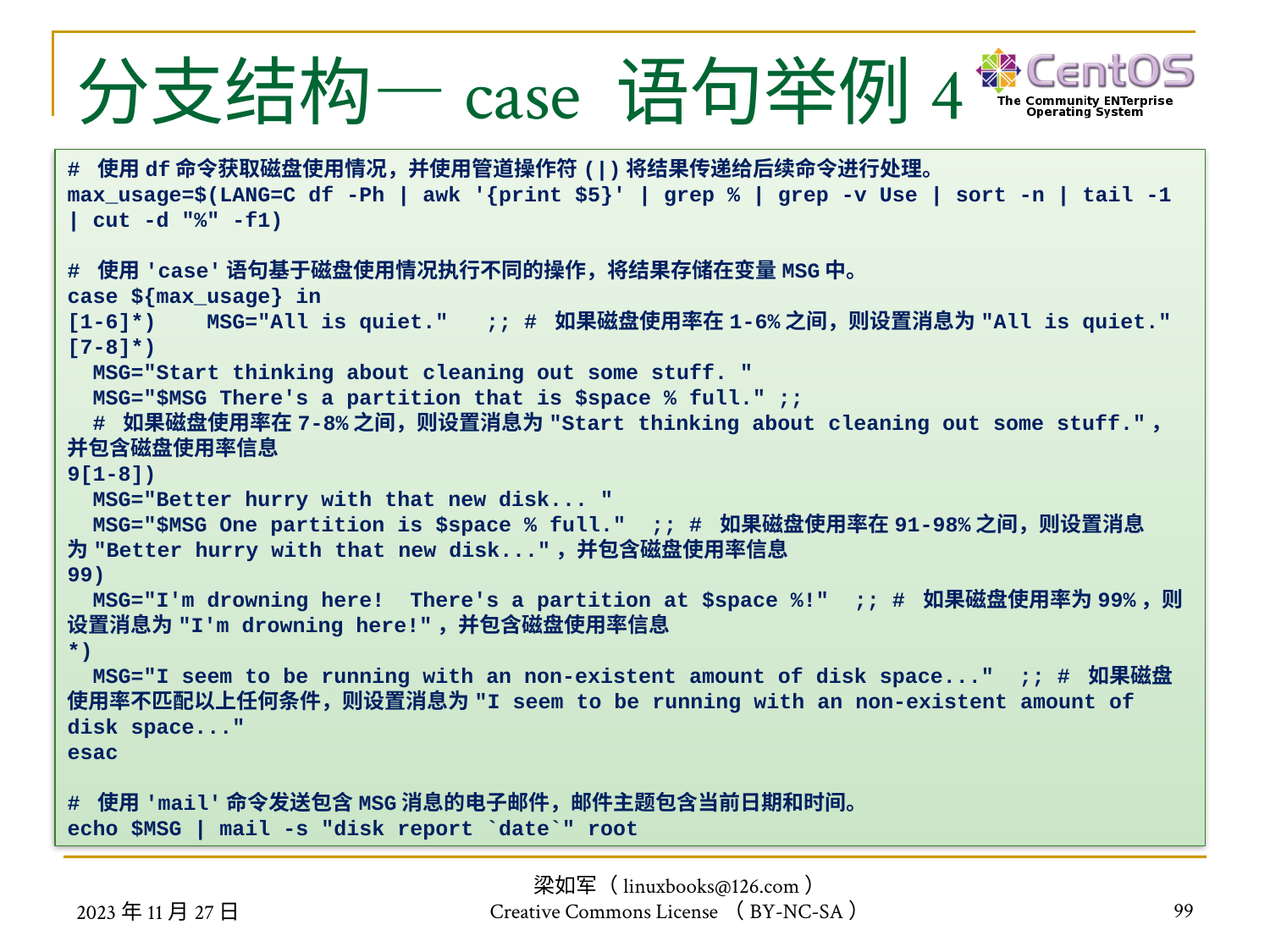

# 分支结构—case 语句举例4
# 使用df命令获取磁盘使用情况，并使用管道操作符(|)将结果传递给后续命令进行处理。
max_usage=$(LANG=C df -Ph | awk '{print $5}' | grep % | grep -v Use | sort -n | tail -1 | cut -d "%" -f1)

# 使用'case'语句基于磁盘使用情况执行不同的操作，将结果存储在变量MSG中。
case ${max_usage} in
[1-6]*)    MSG="All is quiet."   ;; # 如果磁盘使用率在1-6%之间，则设置消息为"All is quiet."
[7-8]*)
  MSG="Start thinking about cleaning out some stuff. "
  MSG="$MSG There's a partition that is $space % full." ;;
  # 如果磁盘使用率在7-8%之间，则设置消息为"Start thinking about cleaning out some stuff."，并包含磁盘使用率信息
9[1-8])
  MSG="Better hurry with that new disk... "
  MSG="$MSG One partition is $space % full."  ;; # 如果磁盘使用率在91-98%之间，则设置消息为"Better hurry with that new disk..."，并包含磁盘使用率信息
99)
  MSG="I'm drowning here!  There's a partition at $space %!"  ;; # 如果磁盘使用率为99%，则设置消息为"I'm drowning here!"，并包含磁盘使用率信息
*)
  MSG="I seem to be running with an non-existent amount of disk space..."  ;; # 如果磁盘使用率不匹配以上任何条件，则设置消息为"I seem to be running with an non-existent amount of disk space..."
esac

# 使用'mail'命令发送包含MSG消息的电子邮件，邮件主题包含当前日期和时间。
echo $MSG | mail -s "disk report `date`" root
梁如军（linuxbooks@126.com）
Creative Commons License（BY-NC-SA）
2023年11月27日
99